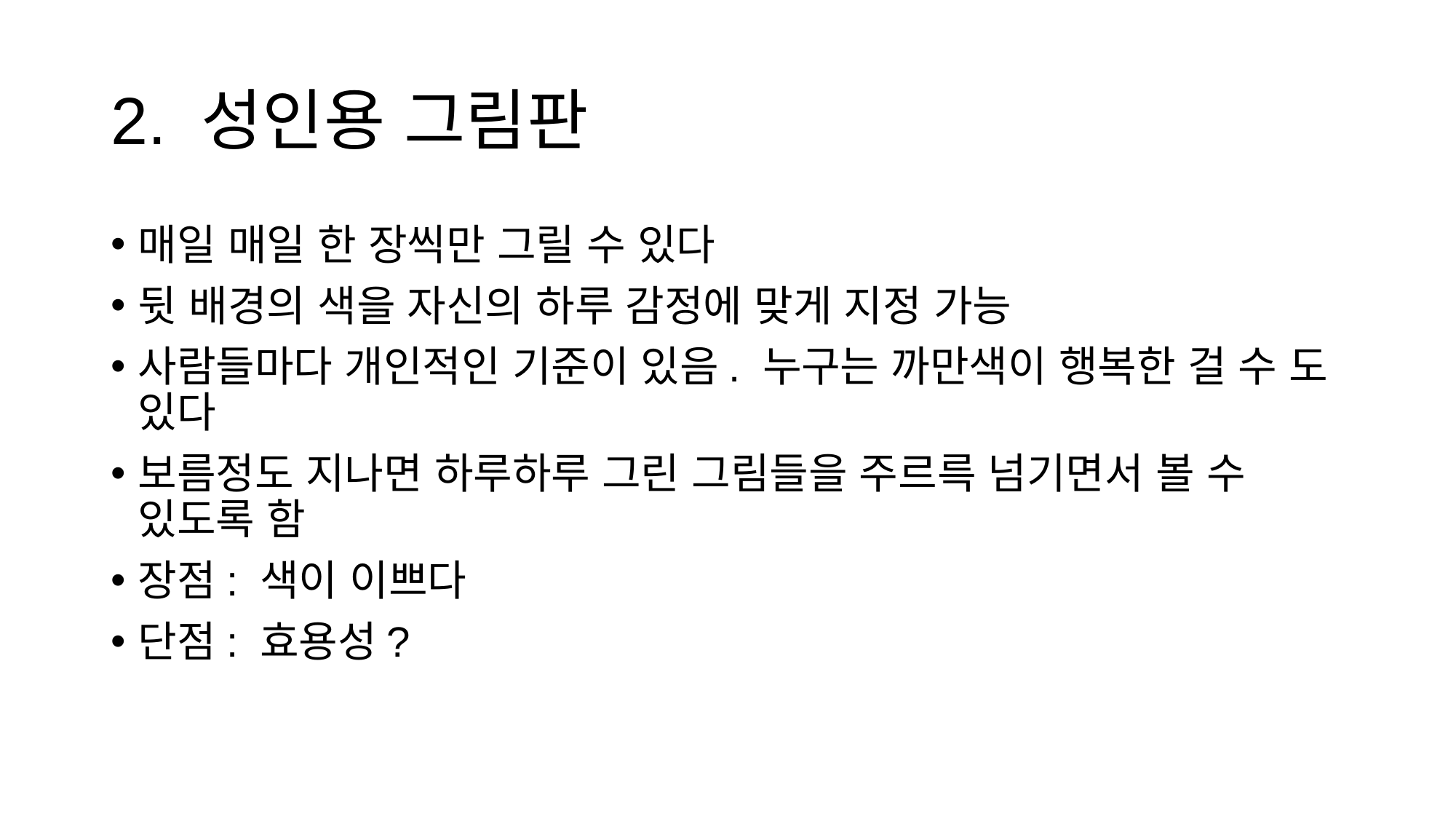

# 2. 성인용 그림판
매일 매일 한 장씩만 그릴 수 있다
뒷 배경의 색을 자신의 하루 감정에 맞게 지정 가능
사람들마다 개인적인 기준이 있음. 누구는 까만색이 행복한 걸 수 도 있다
보름정도 지나면 하루하루 그린 그림들을 주르륵 넘기면서 볼 수 있도록 함
장점: 색이 이쁘다
단점: 효용성?